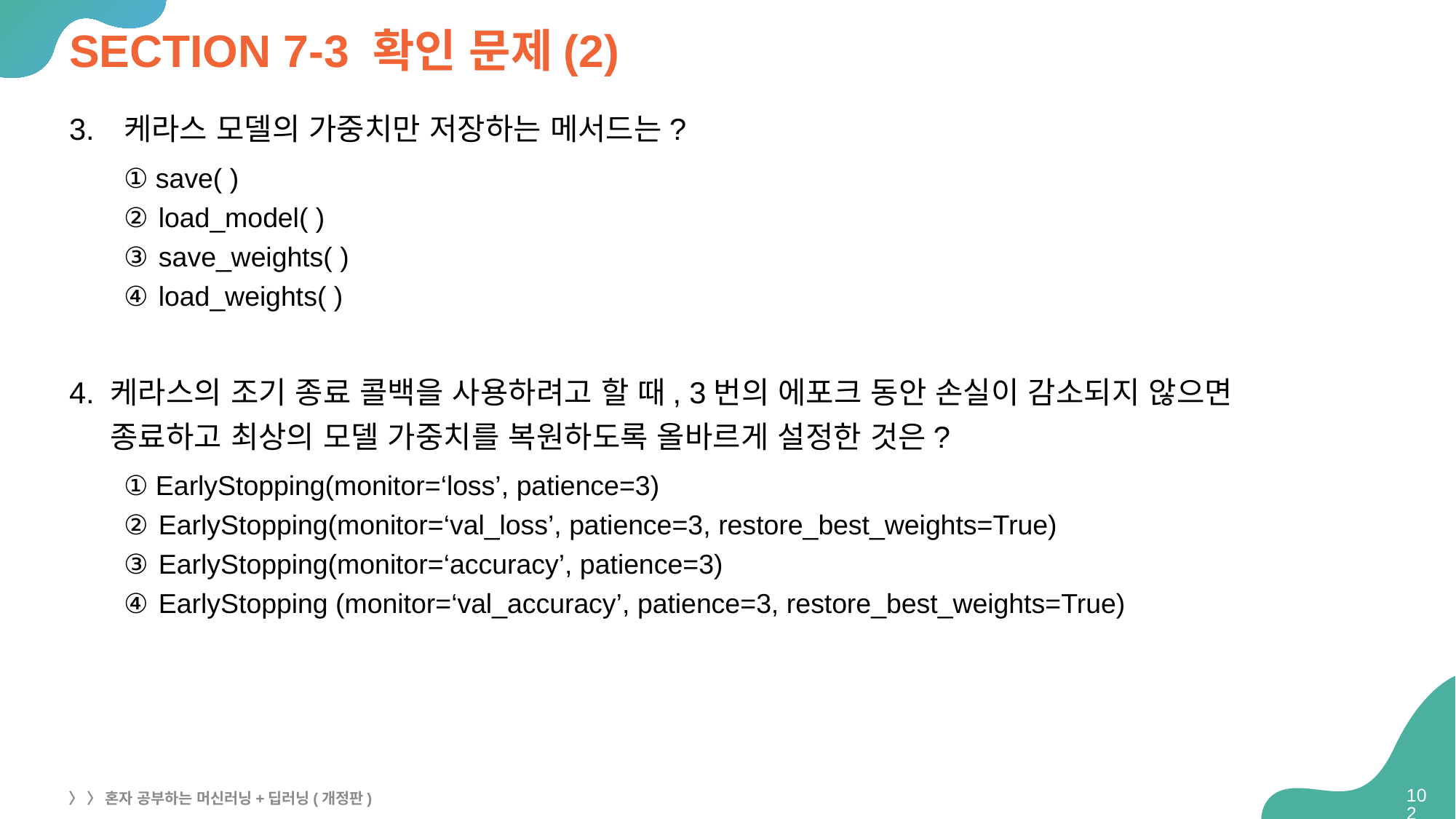

# SECTION 7-3 확인 문제(2)
케라스 모델의 가중치만 저장하는 메서드는?
① save( )
② load_model( )
③ save_weights( )
④ load_weights( )

케라스의 조기 종료 콜백을 사용하려고 할 때, 3번의 에포크 동안 손실이 감소되지 않으면 종료하고 최상의 모델 가중치를 복원하도록 올바르게 설정한 것은?
① EarlyStopping(monitor=‘loss’, patience=3)
② EarlyStopping(monitor=‘val_loss’, patience=3, restore_best_weights=True)
③ EarlyStopping(monitor=‘accuracy’, patience=3)
④ EarlyStopping (monitor=‘val_accuracy’, patience=3, restore_best_weights=True)

102
〉 〉 혼자 공부하는 머신러닝+딥러닝(개정판)